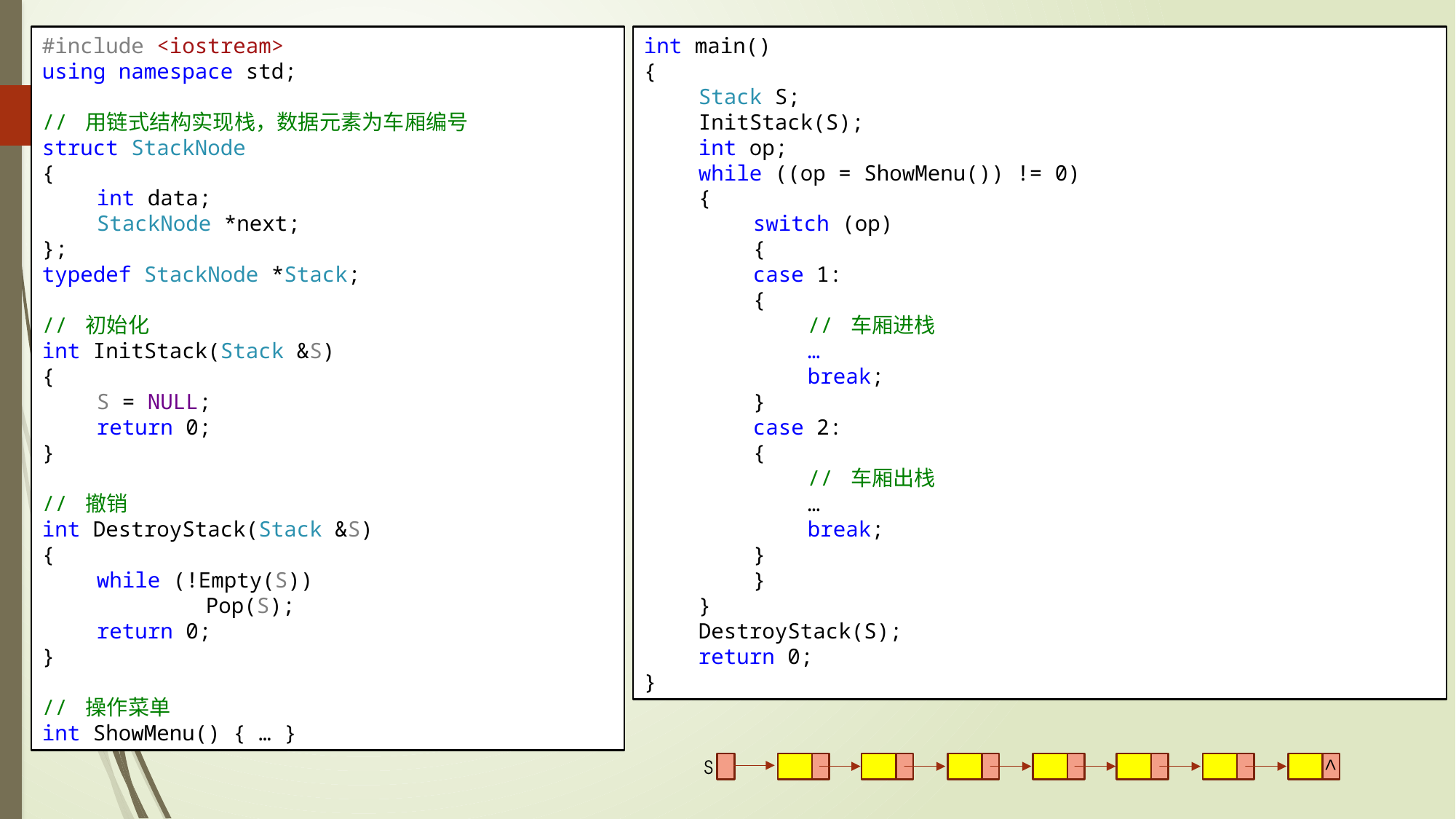

#include <iostream>
using namespace std;

// 用链式结构实现栈，数据元素为车厢编号
struct StackNode
{
int data;
StackNode *next;
};
typedef StackNode *Stack;

// 初始化
int InitStack(Stack &S)
{
S = NULL;
return 0;
}

// 撤销
int DestroyStack(Stack &S)
{
while (!Empty(S))
	Pop(S);
return 0;
}

// 操作菜单
int ShowMenu() { … }
int main()
{
Stack S;
InitStack(S);
int op;
while ((op = ShowMenu()) != 0)
{
switch (op)
{
case 1:
{
// 车厢进栈
…
break;
}
case 2:
{
// 车厢出栈
…
break;
}
}
}
DestroyStack(S);
return 0;
}
^
S